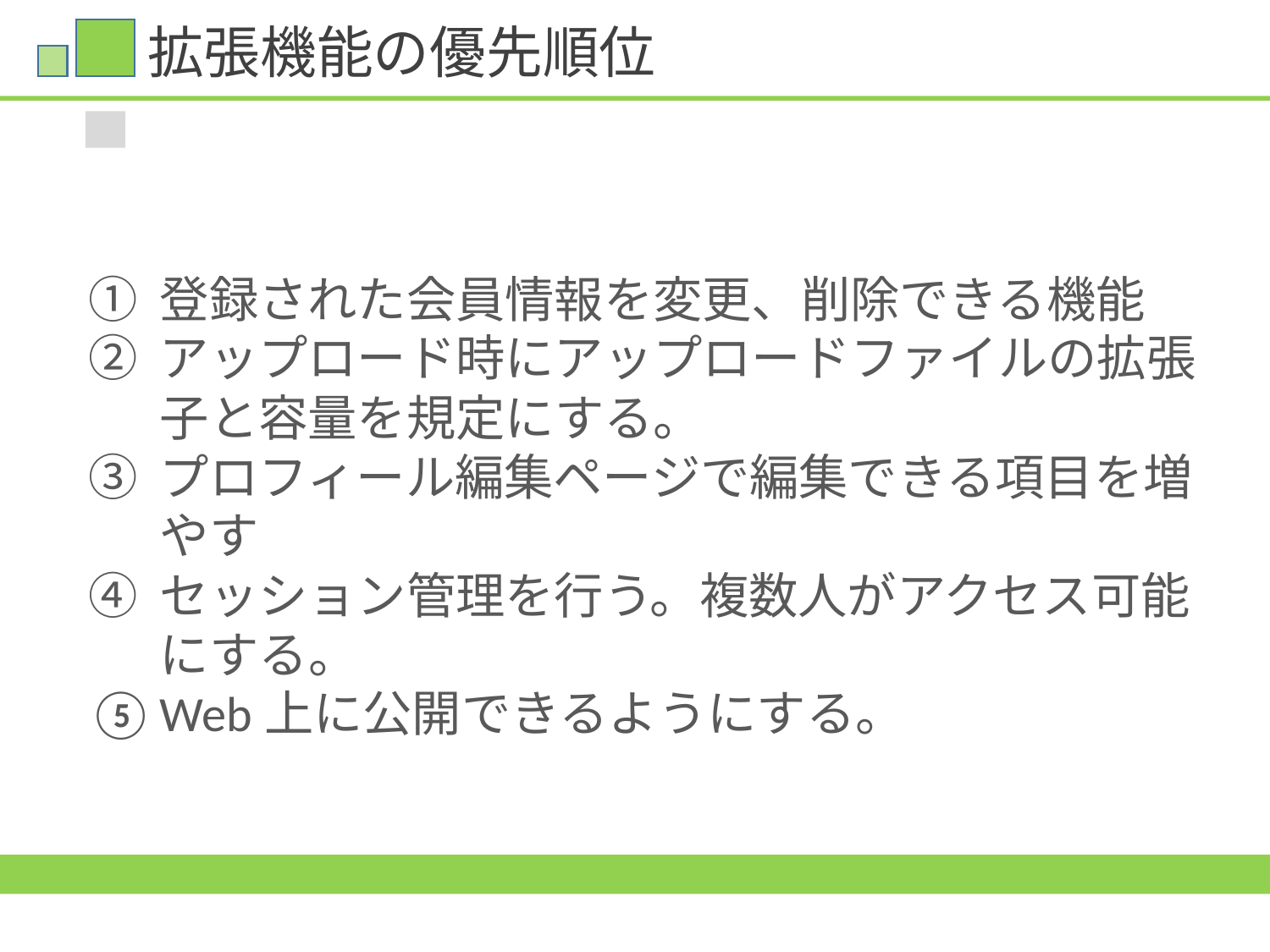

# 拡張機能の優先順位

登録された会員情報を変更、削除できる機能
アップロード時にアップロードファイルの拡張子と容量を規定にする。
プロフィール編集ページで編集できる項目を増やす
セッション管理を行う。複数人がアクセス可能にする。
Web上に公開できるようにする。